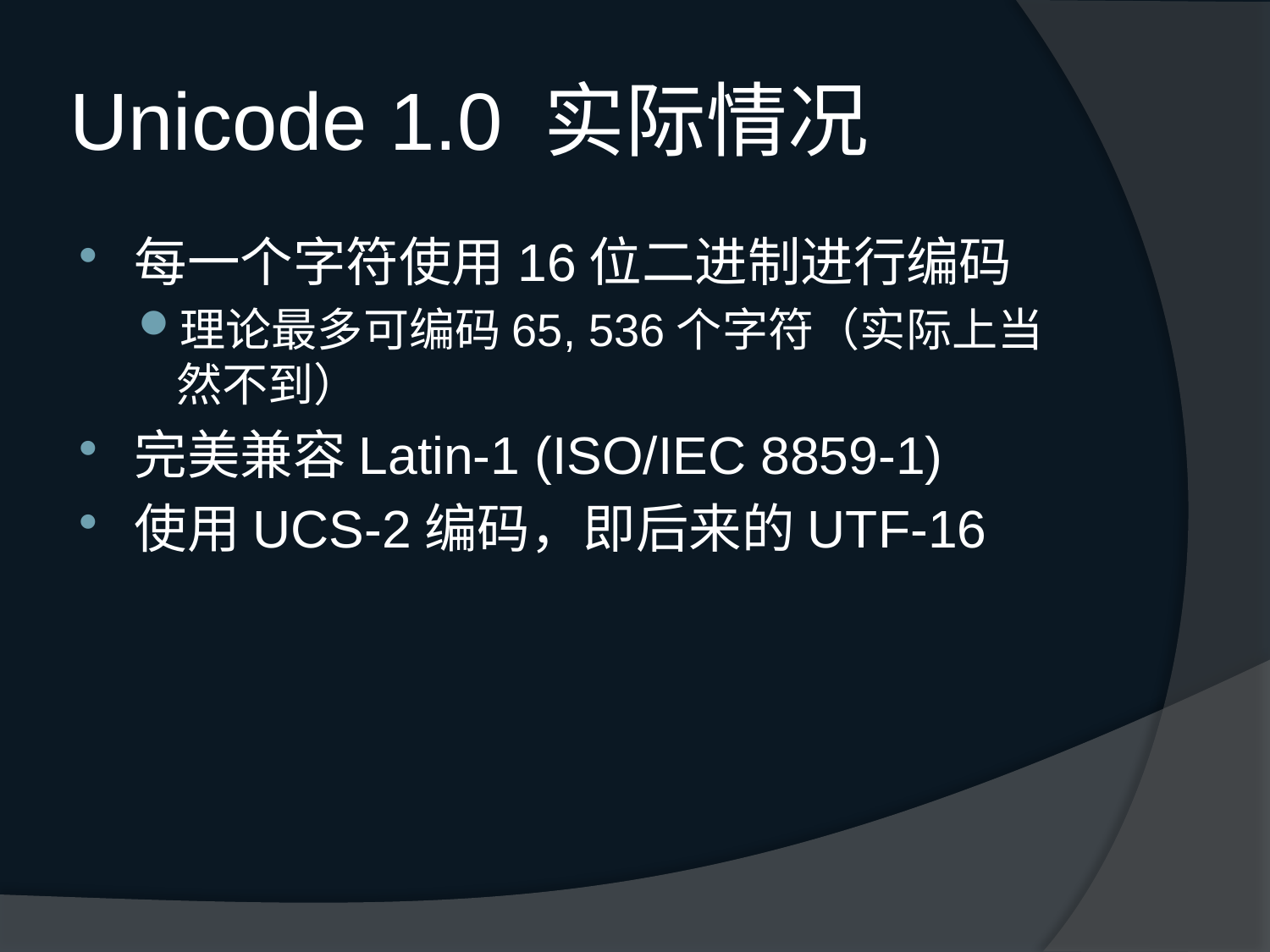

# Unicode 1.0 实际情况
每一个字符使用16位二进制进行编码
理论最多可编码65, 536个字符（实际上当然不到）
完美兼容Latin-1 (ISO/IEC 8859-1)
使用UCS-2编码，即后来的UTF-16